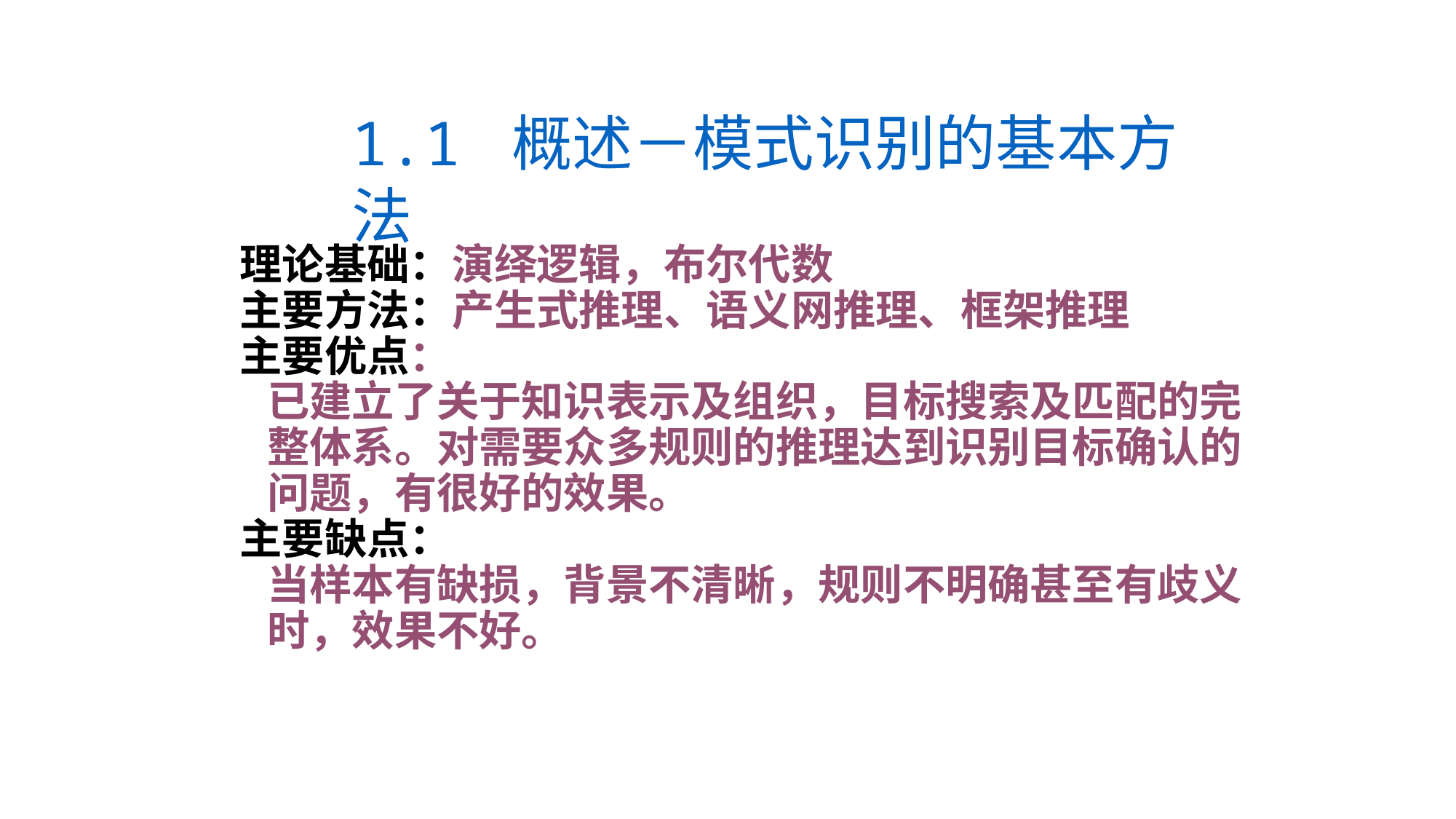

1.1 概述－模式识别的基本方法
理论基础：演绎逻辑，布尔代数
主要方法：产生式推理、语义网推理、框架推理
主要优点：
已建立了关于知识表示及组织，目标搜索及匹配的完整体系。对需要众多规则的推理达到识别目标确认的问题，有很好的效果。
主要缺点：
当样本有缺损，背景不清晰，规则不明确甚至有歧义时，效果不好。
36